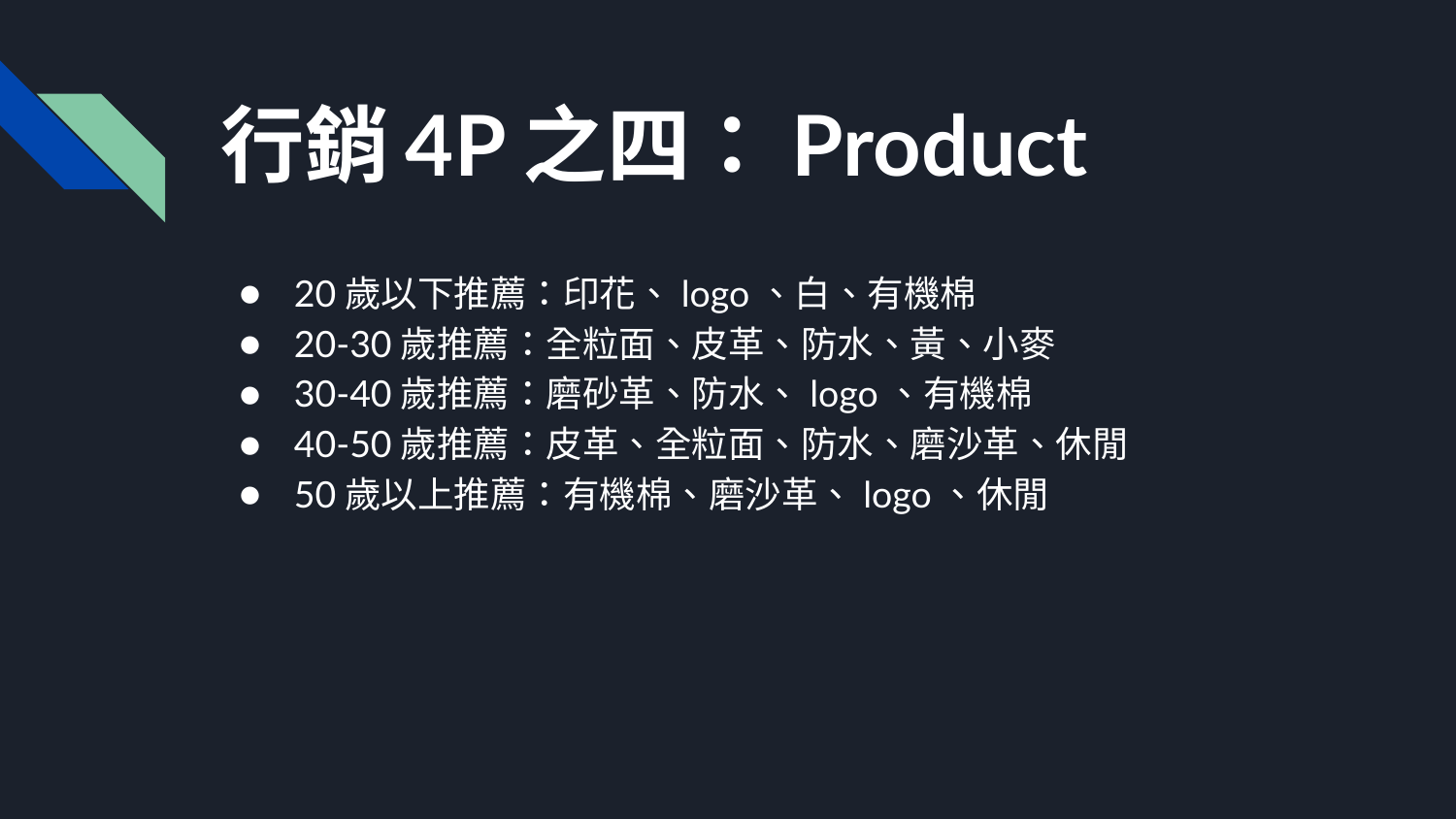

# 行銷4P之四：Product
20歲以下推薦：印花、logo、白、有機棉
20-30歲推薦：全粒面、皮革、防水、黃、小麥
30-40歲推薦：磨砂革、防水、logo、有機棉
40-50歲推薦：皮革、全粒面、防水、磨沙革、休閒
50歲以上推薦：有機棉、磨沙革、logo、休閒